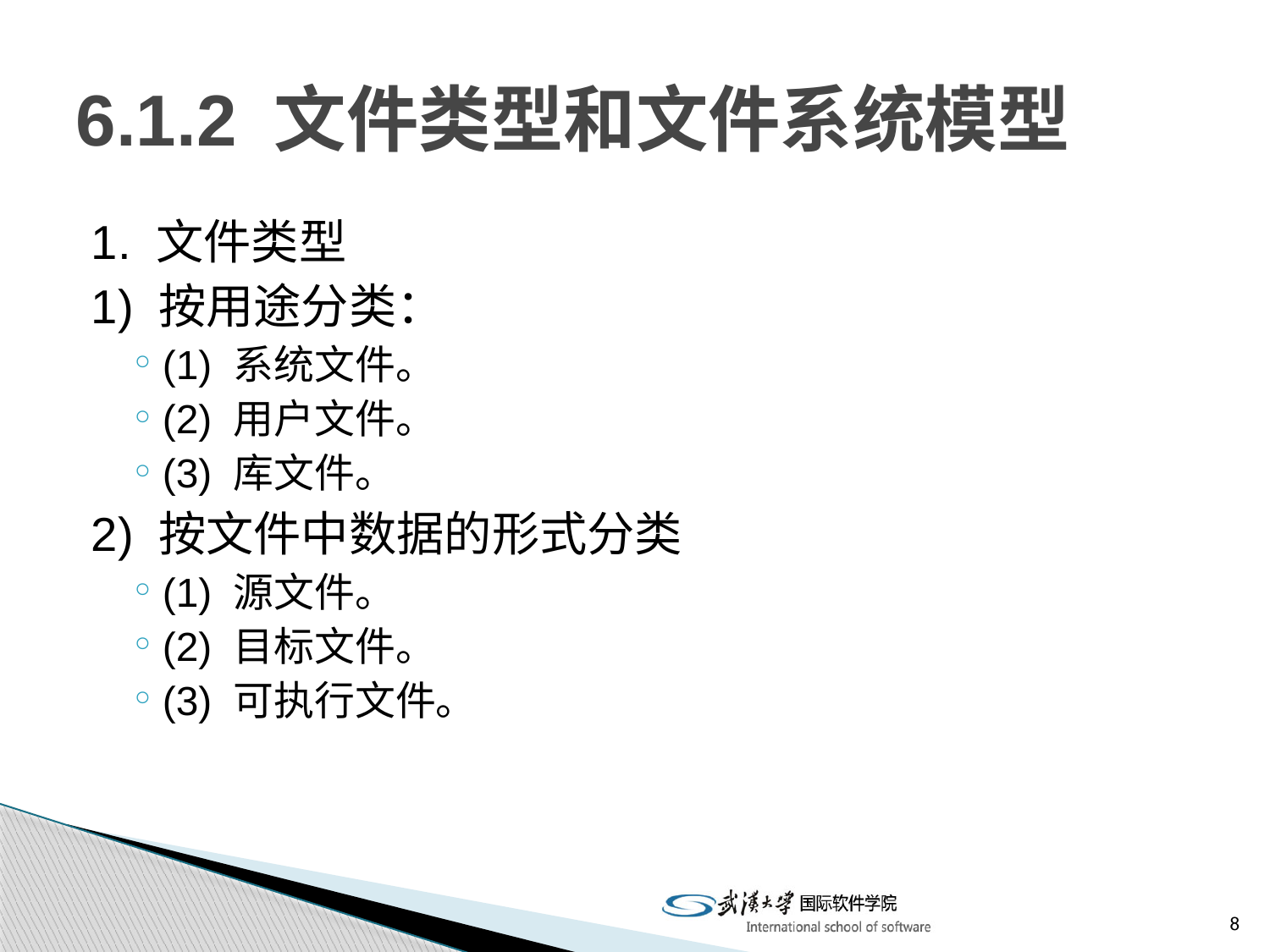

# 6.1.2 文件类型和文件系统模型
1. 文件类型
1) 按用途分类：
(1) 系统文件。
(2) 用户文件。
(3) 库文件。
2) 按文件中数据的形式分类
(1) 源文件。
(2) 目标文件。
(3) 可执行文件。

8